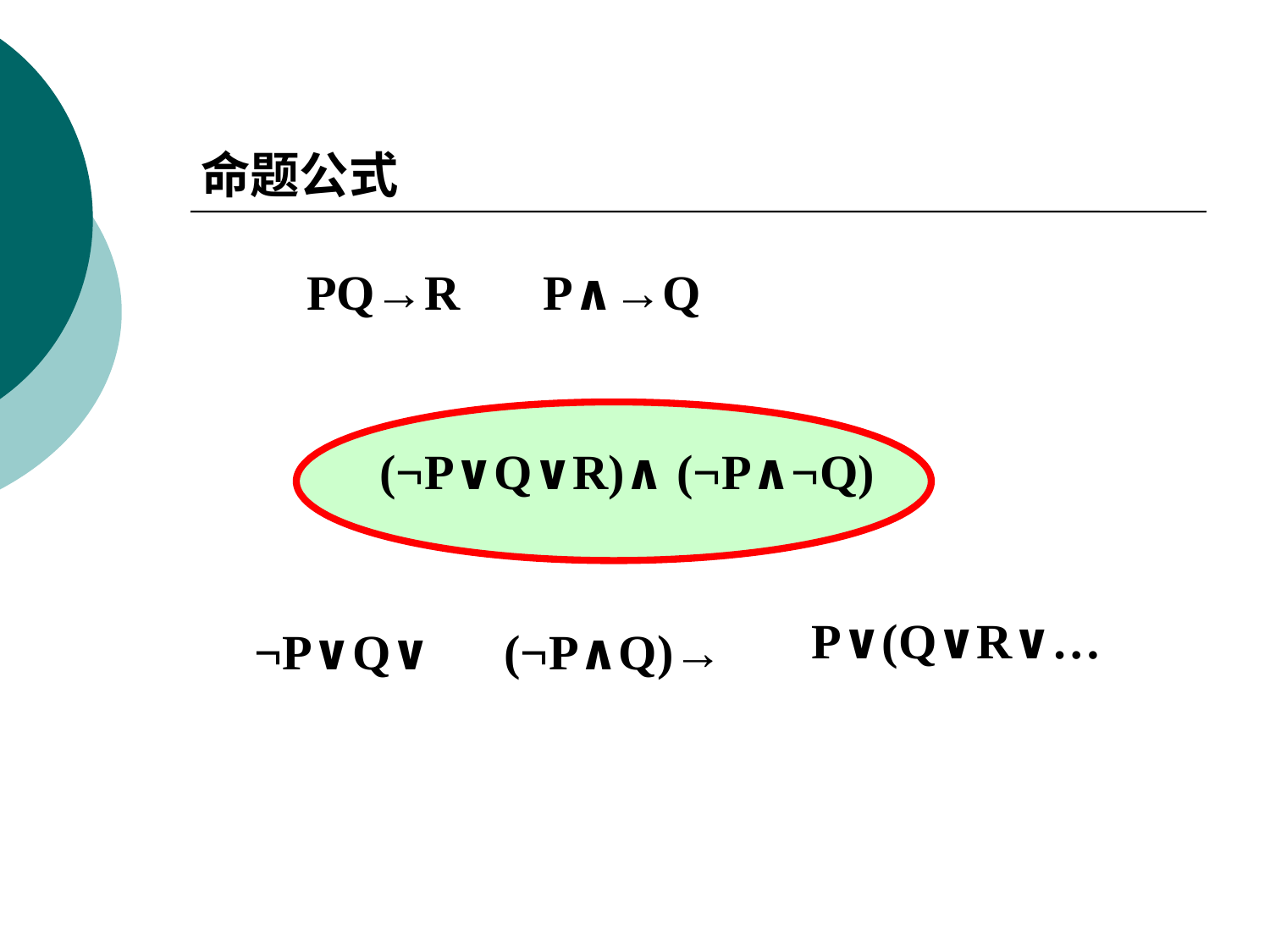

命题公式
PQ→R
P∧→Q

(¬P∨Q∨R)∧ (¬P∧¬Q)
P∨(Q∨R∨…
¬P∨Q∨
(¬P∧Q)→